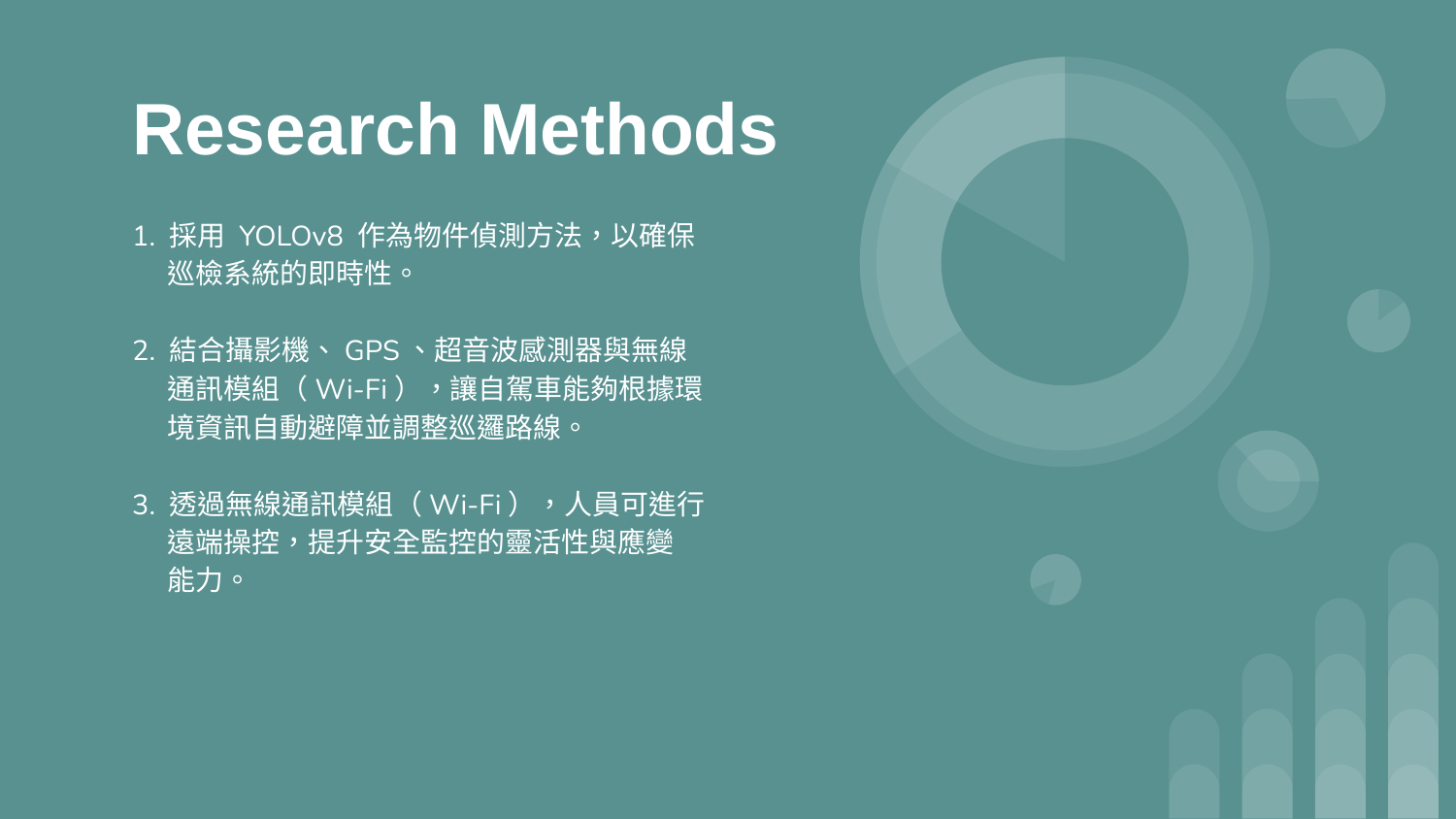

# Research Methods
1. 採用 YOLOv8 作為物件偵測方法，以確保
    巡檢系統的即時性。

2. 結合攝影機、GPS、超音波感測器與無線
    通訊模組（Wi-Fi），讓自駕車能夠根據環
    境資訊自動避障並調整巡邏路線。

3. 透過無線通訊模組（Wi-Fi），人員可進行
    遠端操控，提升安全監控的靈活性與應變
    能力。